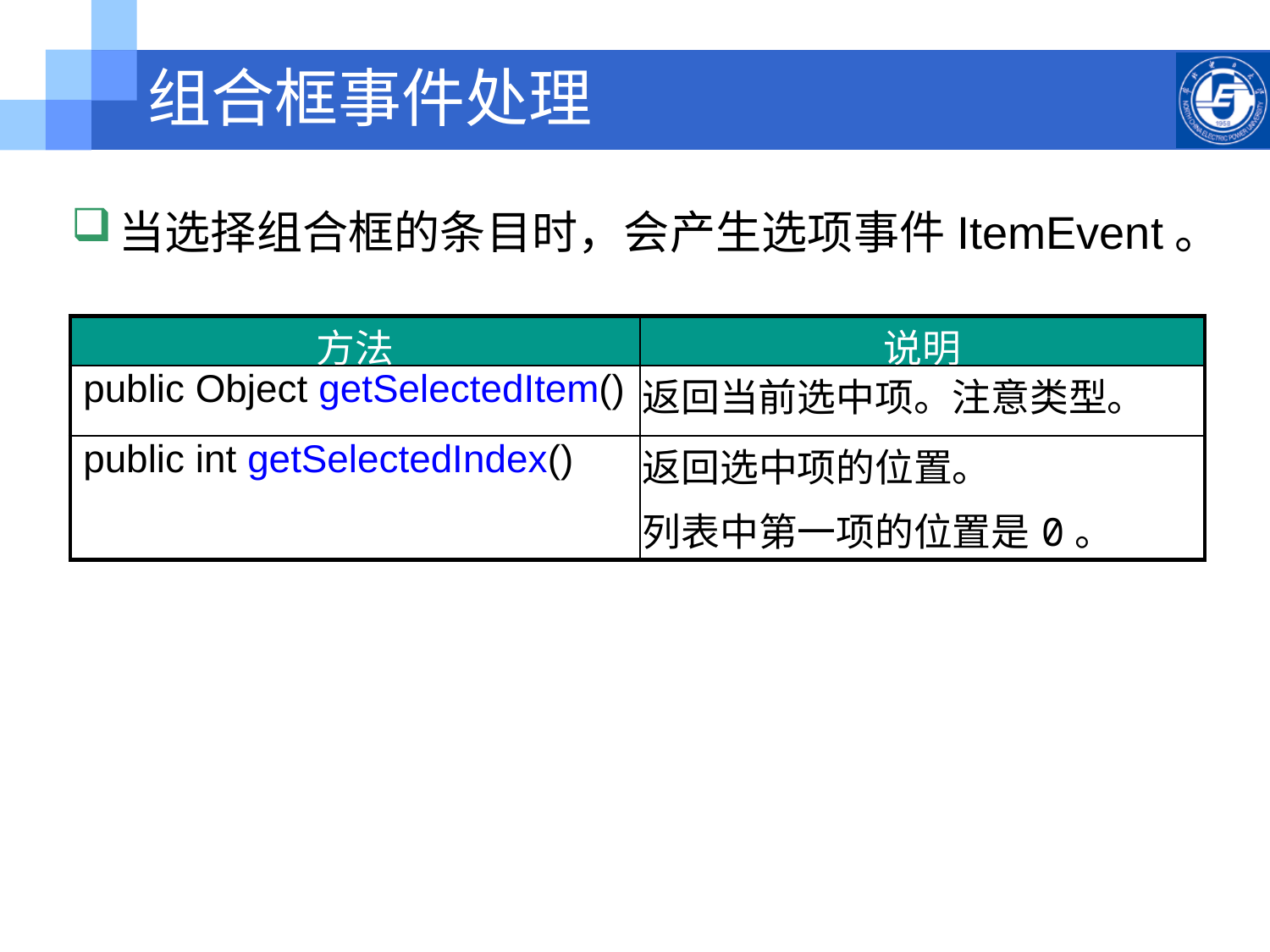

组合框事件处理
当选择组合框的条目时，会产生选项事件ItemEvent。
| 方法 | 说明 |
| --- | --- |
| public Object getSelectedItem() | 返回当前选中项。注意类型。 |
| public int getSelectedIndex() | 返回选中项的位置。 列表中第一项的位置是0。 |